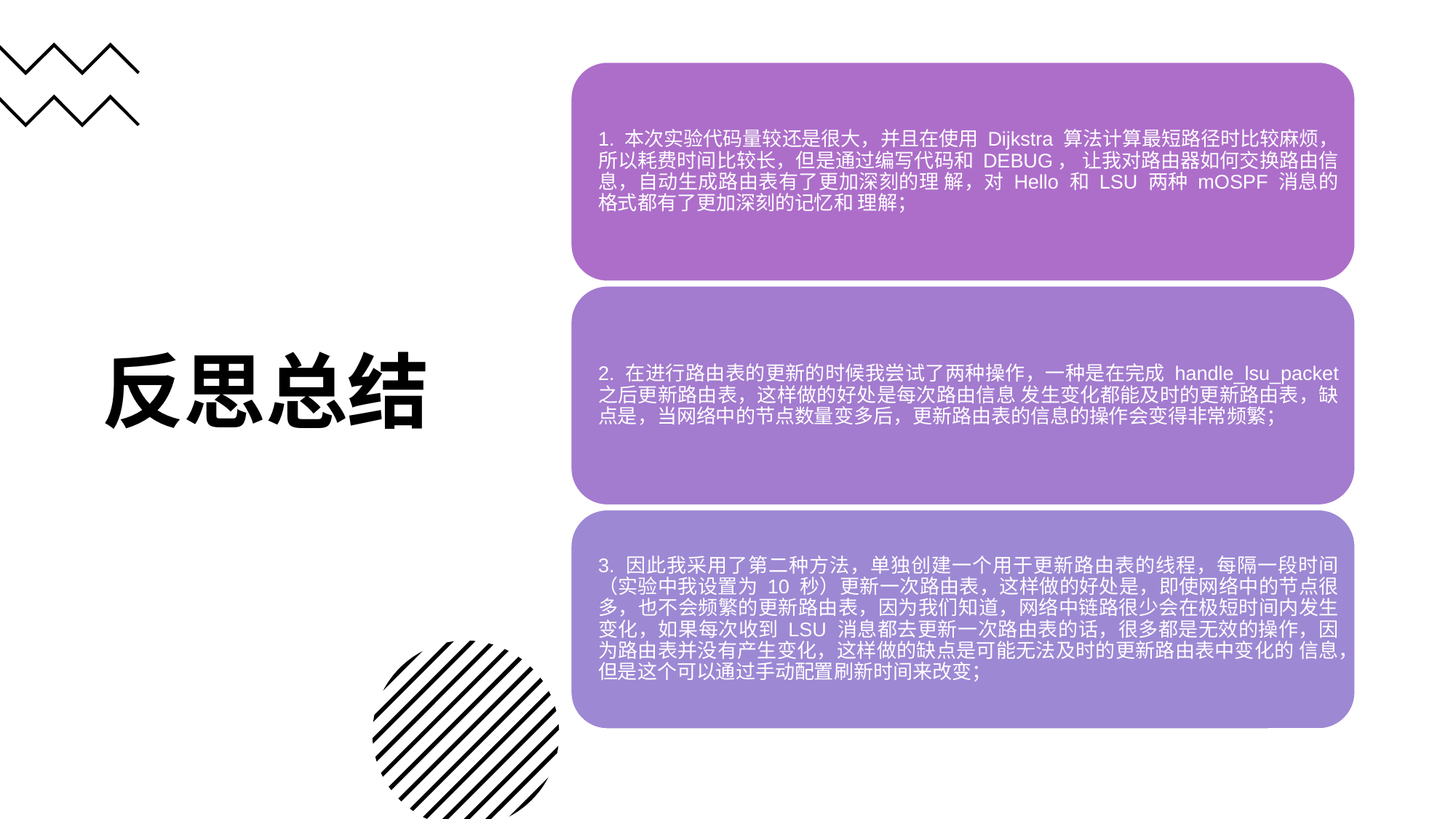

1. 本次实验代码量较还是很大，并且在使用 Dijkstra 算法计算最短路径时比较麻烦，所以耗费时间比较长，但是通过编写代码和 DEBUG， 让我对路由器如何交换路由信息，自动生成路由表有了更加深刻的理 解，对 Hello 和 LSU 两种 mOSPF 消息的格式都有了更加深刻的记忆和 理解；
2. 在进行路由表的更新的时候我尝试了两种操作，一种是在完成 handle_lsu_packet 之后更新路由表，这样做的好处是每次路由信息 发生变化都能及时的更新路由表，缺点是，当网络中的节点数量变多后，更新路由表的信息的操作会变得非常频繁；
3. 因此我采用了第二种方法，单独创建一个用于更新路由表的线程，每隔一段时间（实验中我设置为 10 秒）更新一次路由表，这样做的好处是，即使网络中的节点很多，也不会频繁的更新路由表，因为我们知道，网络中链路很少会在极短时间内发生变化，如果每次收到 LSU 消息都去更新一次路由表的话，很多都是无效的操作，因为路由表并没有产生变化，这样做的缺点是可能无法及时的更新路由表中变化的 信息，但是这个可以通过手动配置刷新时间来改变；

# 反思总结